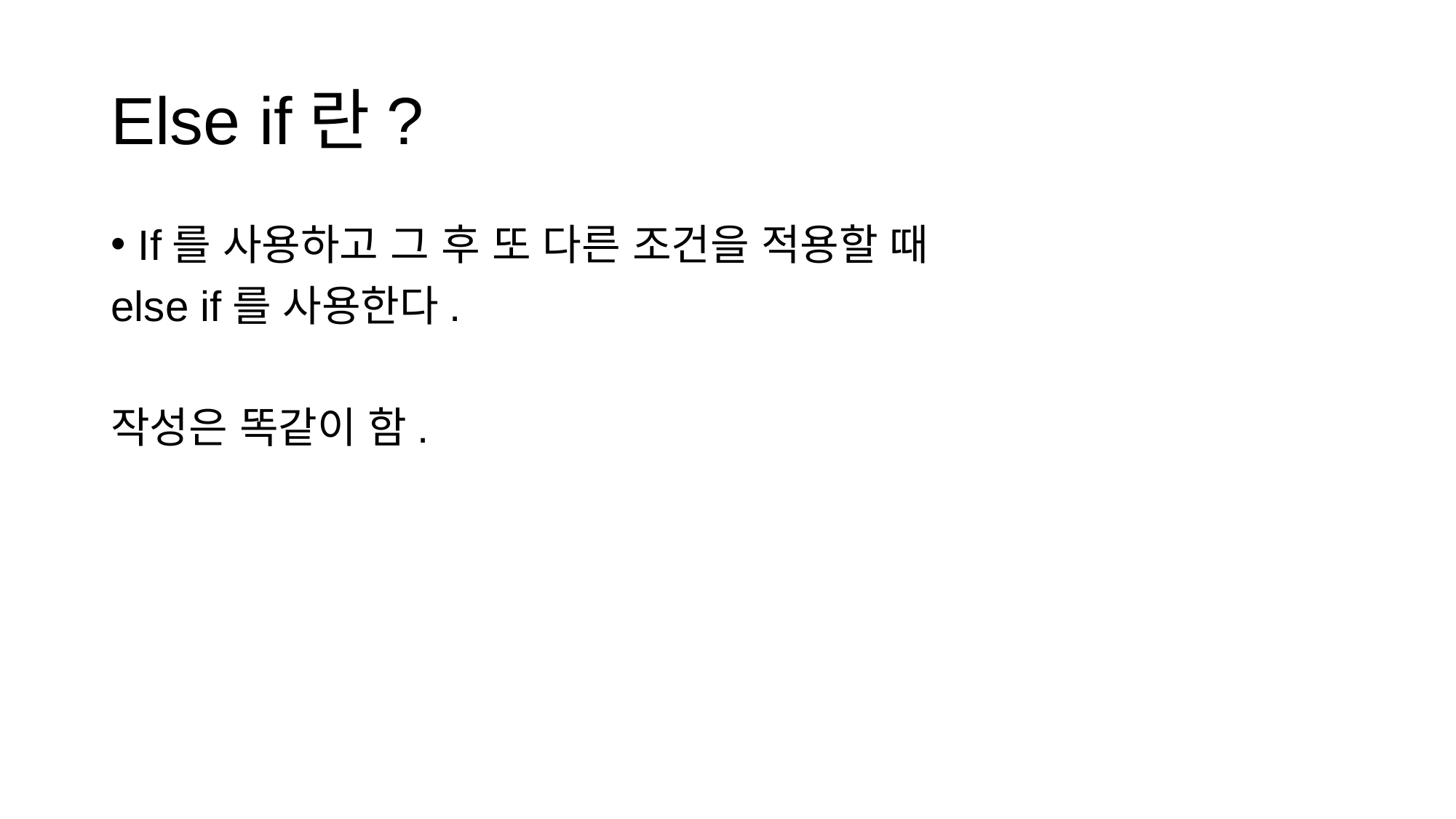

# Else if란?
If를 사용하고 그 후 또 다른 조건을 적용할 때
else if를 사용한다.

작성은 똑같이 함.